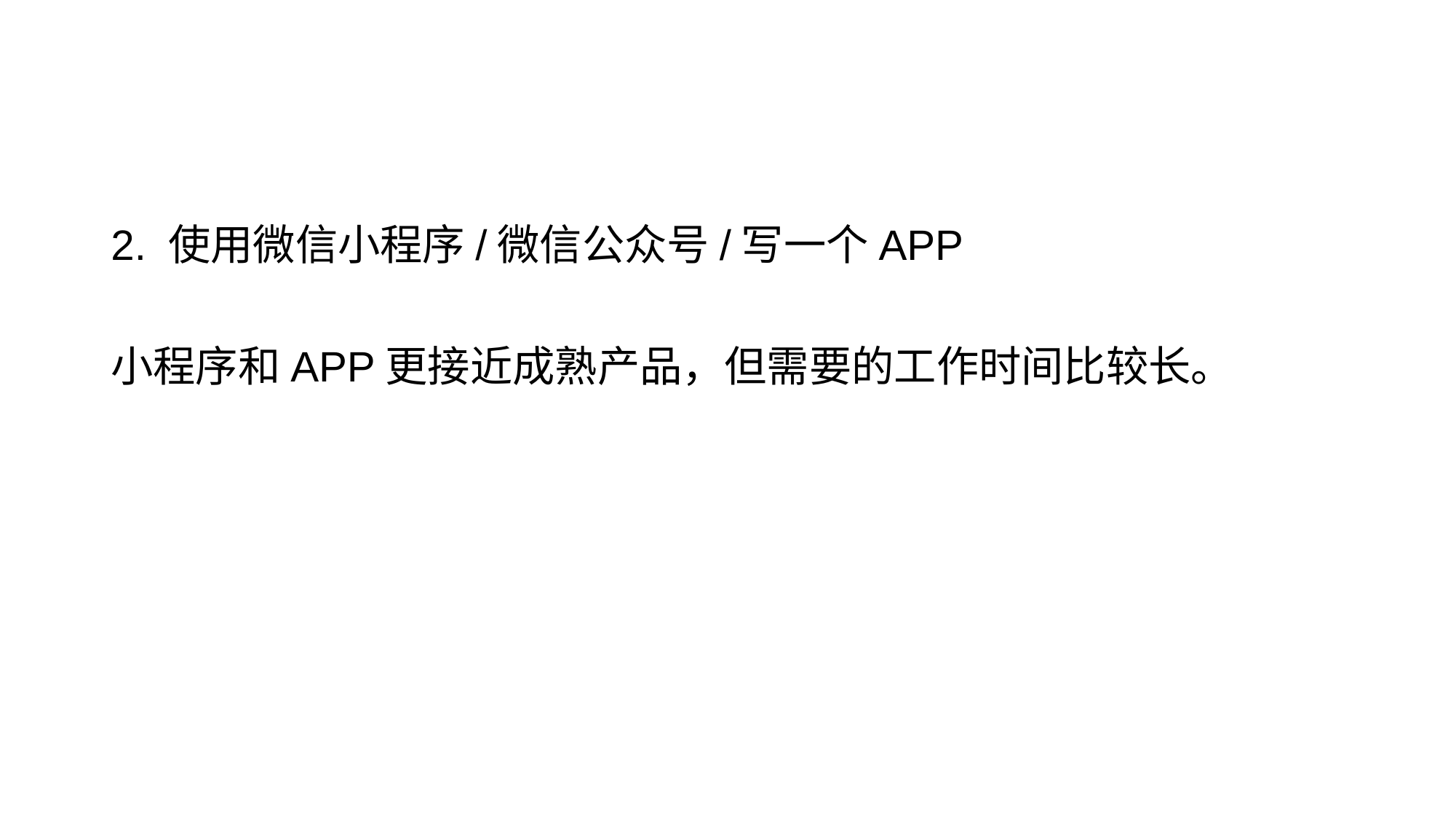

2. 使用微信小程序/微信公众号/写一个APP

小程序和APP更接近成熟产品，但需要的工作时间比较长。